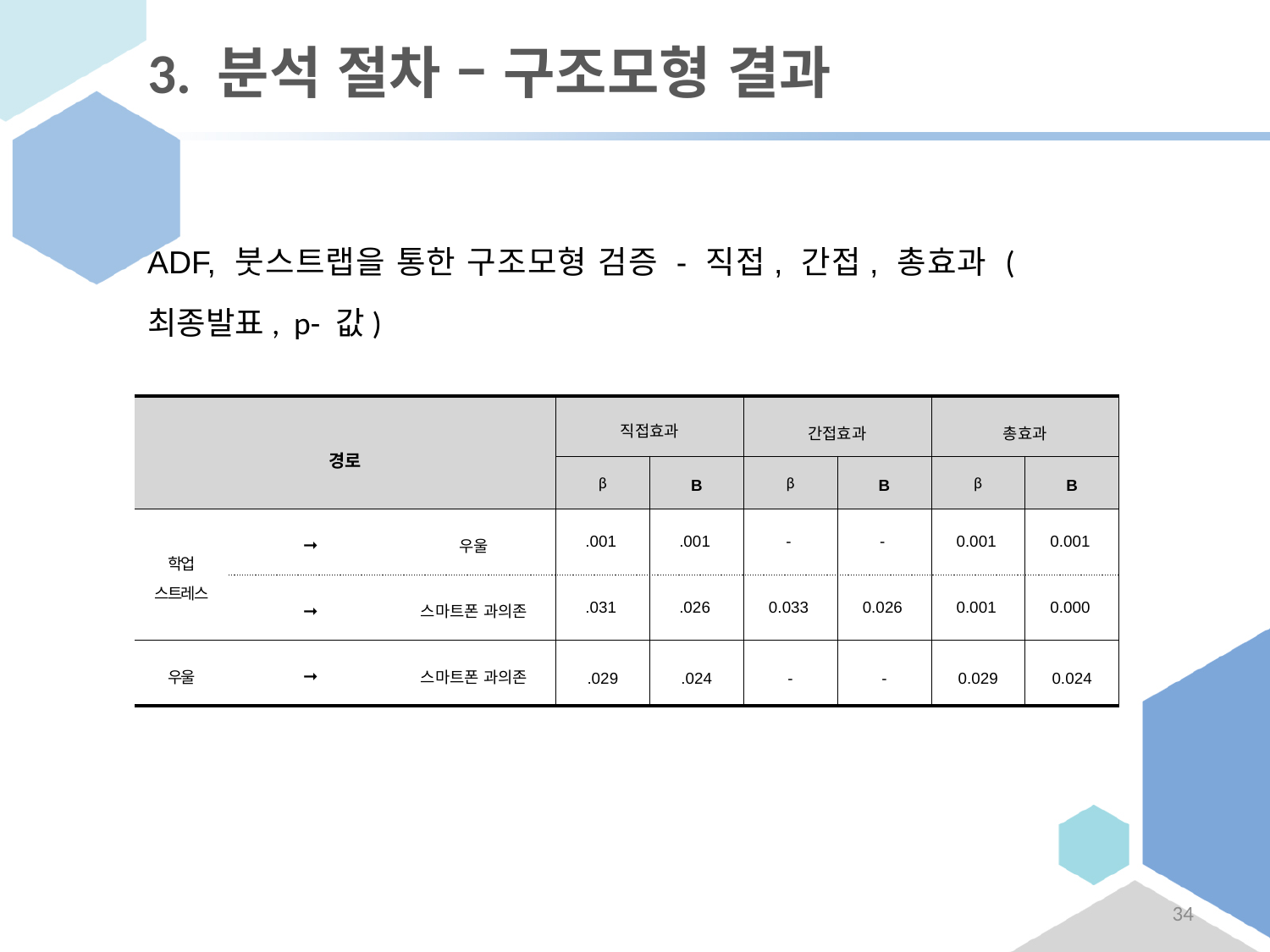

# 3. 분석 절차 – 구조모형 결과

ADF, 붓스트랩을 통한 구조모형 검증 - 직접, 간접, 총효과 (최종발표,  p- 값)
| 경로 |  |  | 직접효과 |  | 간접효과 |  | 총효과 |  |
| --- | --- | --- | --- | --- | --- | --- | --- | --- |
|  |  |  | β | B | β | B | β | B |
| 학업 스트레스 | ➞ | 우울 | .001 | .001 | - | - | 0.001 | 0.001 |
|  | ➞ | 스마트폰 과의존 | .031 | .026 | 0.033 | 0.026 | 0.001 | 0.000 |
| 우울 | ➞ | 스마트폰 과의존 | .029 | .024 | - | - | 0.029 | 0.024 |
34